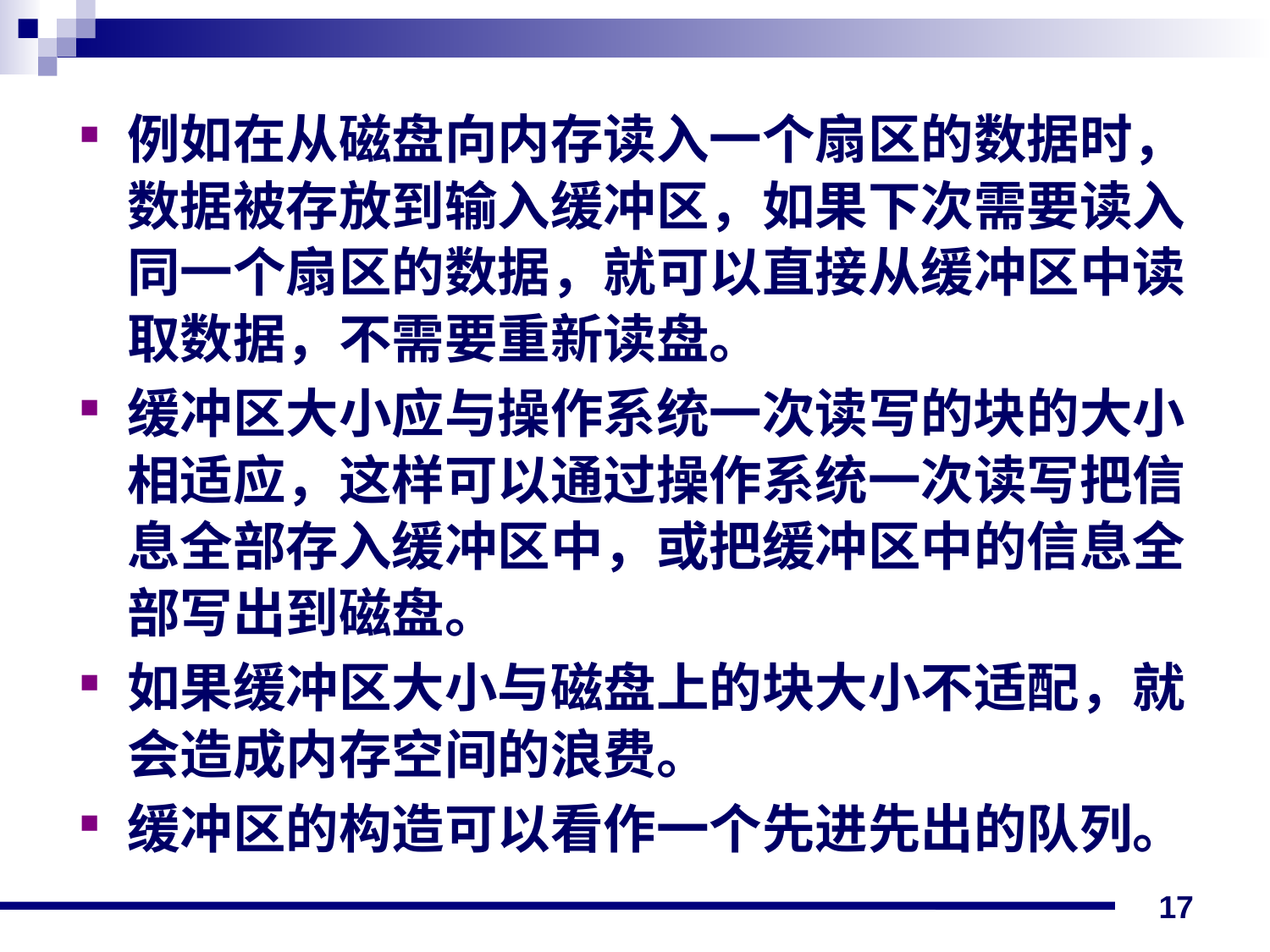

例如在从磁盘向内存读入一个扇区的数据时，数据被存放到输入缓冲区，如果下次需要读入同一个扇区的数据，就可以直接从缓冲区中读取数据，不需要重新读盘。
缓冲区大小应与操作系统一次读写的块的大小相适应，这样可以通过操作系统一次读写把信息全部存入缓冲区中，或把缓冲区中的信息全部写出到磁盘。
如果缓冲区大小与磁盘上的块大小不适配，就会造成内存空间的浪费。
缓冲区的构造可以看作一个先进先出的队列。
17